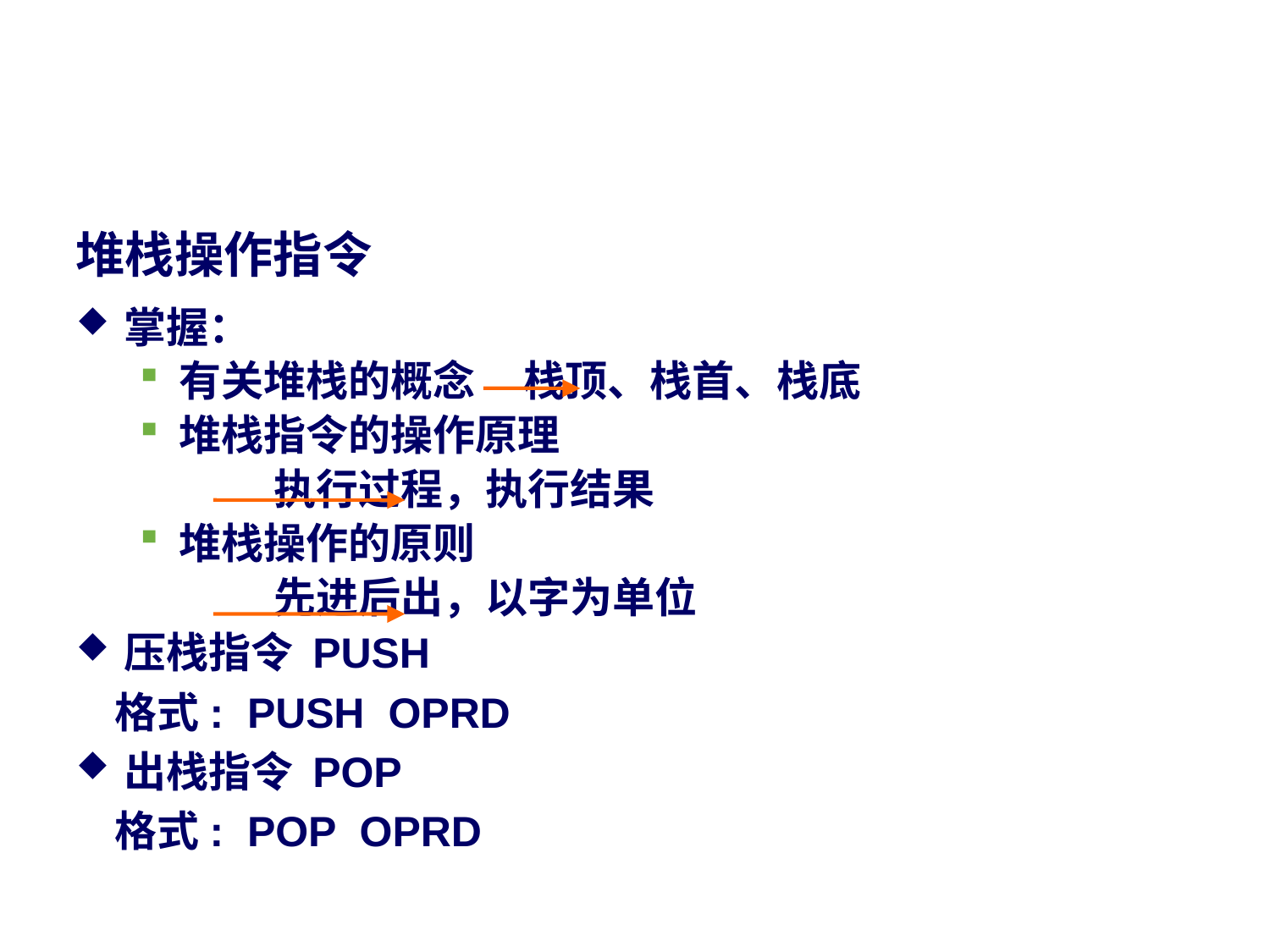

#
堆栈操作指令
掌握：
有关堆栈的概念     栈顶、栈首、栈底
堆栈指令的操作原理
             执行过程，执行结果
堆栈操作的原则
             先进后出，以字为单位
压栈指令 PUSH
   格式:  PUSH  OPRD
出栈指令 POP
   格式:  POP  OPRD